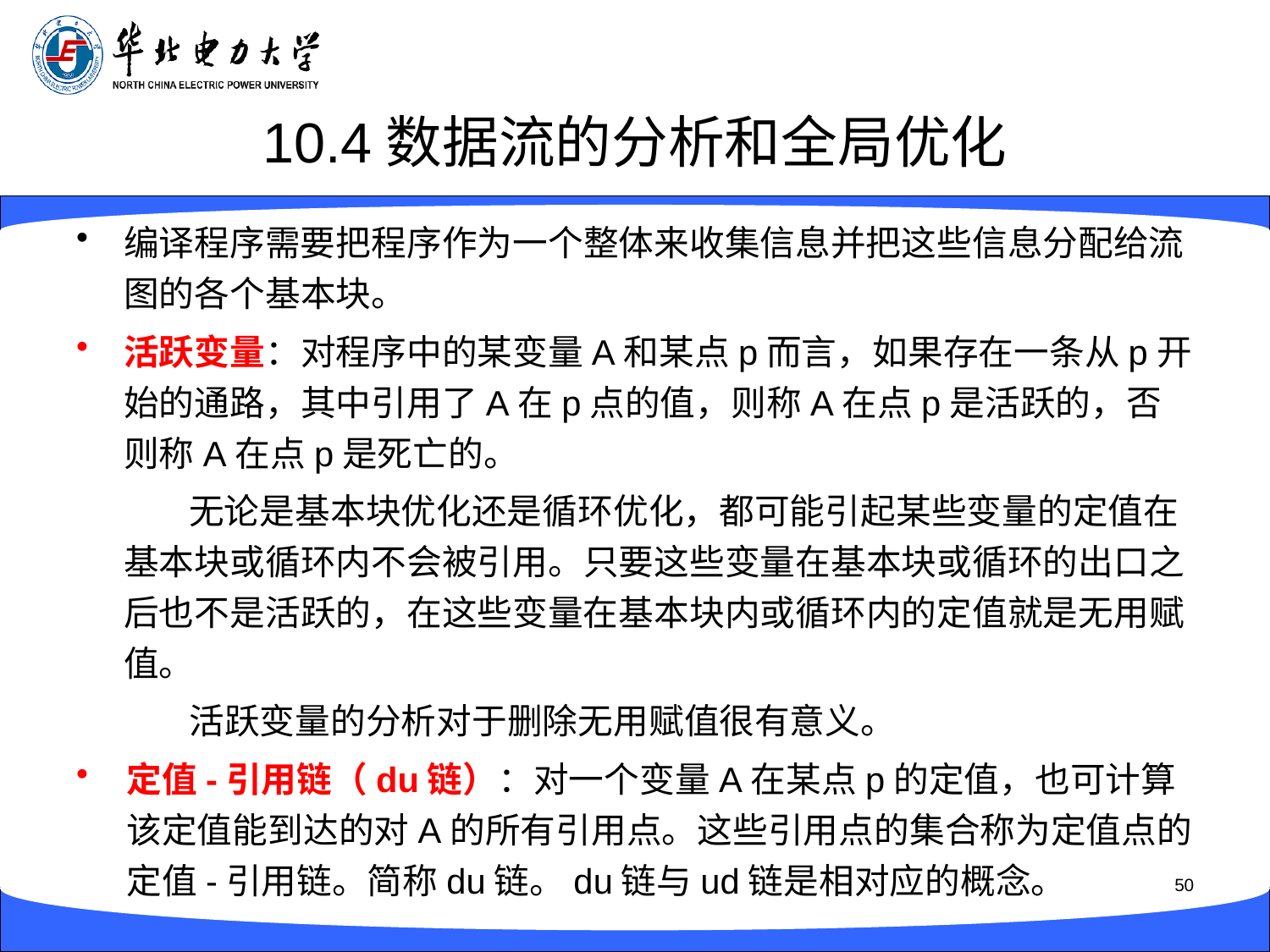

10.4数据流的分析和全局优化
编译程序需要把程序作为一个整体来收集信息并把这些信息分配给流图的各个基本块。
活跃变量：对程序中的某变量A和某点p而言，如果存在一条从p开始的通路，其中引用了A在p点的值，则称A在点p是活跃的，否则称A在点p是死亡的。
无论是基本块优化还是循环优化，都可能引起某些变量的定值在基本块或循环内不会被引用。只要这些变量在基本块或循环的出口之后也不是活跃的，在这些变量在基本块内或循环内的定值就是无用赋值。
活跃变量的分析对于删除无用赋值很有意义。
定值-引用链（du链）：对一个变量A在某点p的定值，也可计算该定值能到达的对A的所有引用点。这些引用点的集合称为定值点的定值-引用链。简称du链。du链与ud链是相对应的概念。

50